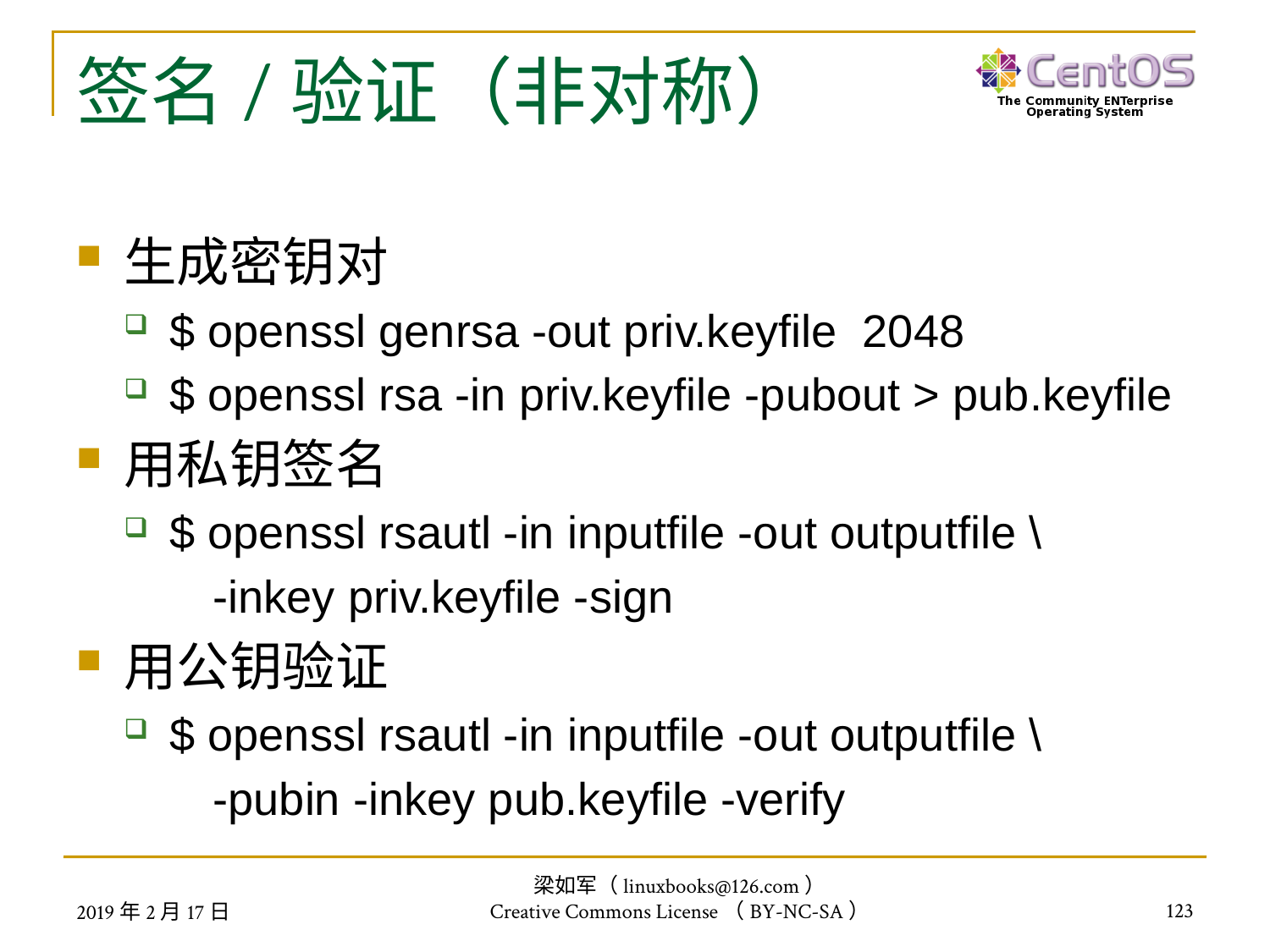

# 签名/验证（非对称）
生成密钥对
$ openssl genrsa -out priv.keyfile  2048
$ openssl rsa -in priv.keyfile -pubout > pub.keyfile
用私钥签名
$ openssl rsautl -in inputfile -out outputfile \
       -inkey priv.keyfile -sign
用公钥验证
$ openssl rsautl -in inputfile -out outputfile \
       -pubin -inkey pub.keyfile -verify

梁如军（linuxbooks@126.com）
Creative Commons License（BY-NC-SA）
2019年2月17日
123